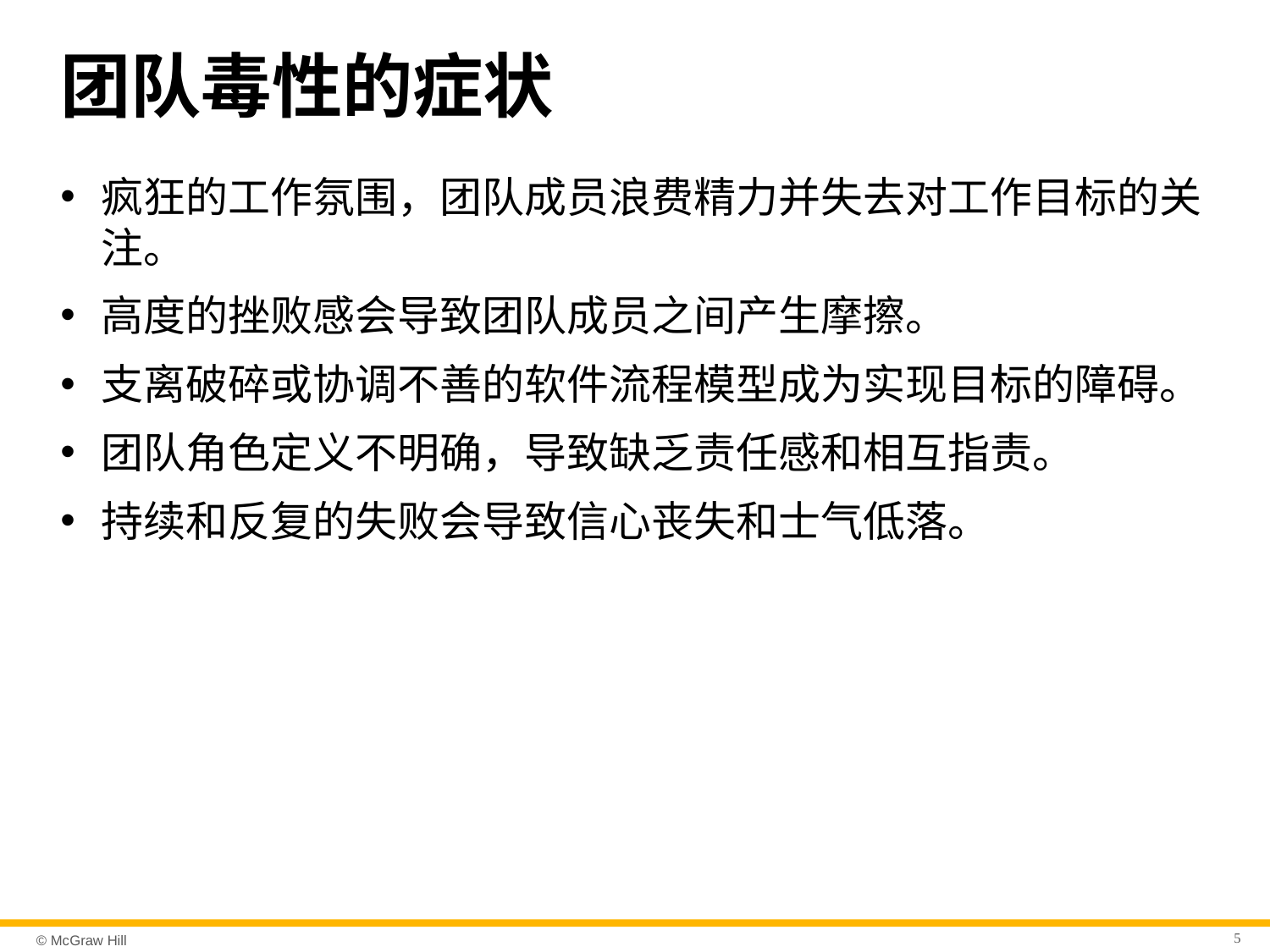

# 团队毒性的症状
疯狂的工作氛围，团队成员浪费精力并失去对工作目标的关注。
高度的挫败感会导致团队成员之间产生摩擦。
支离破碎或协调不善的软件流程模型成为实现目标的障碍。
团队角色定义不明确，导致缺乏责任感和相互指责。
持续和反复的失败会导致信心丧失和士气低落。
5